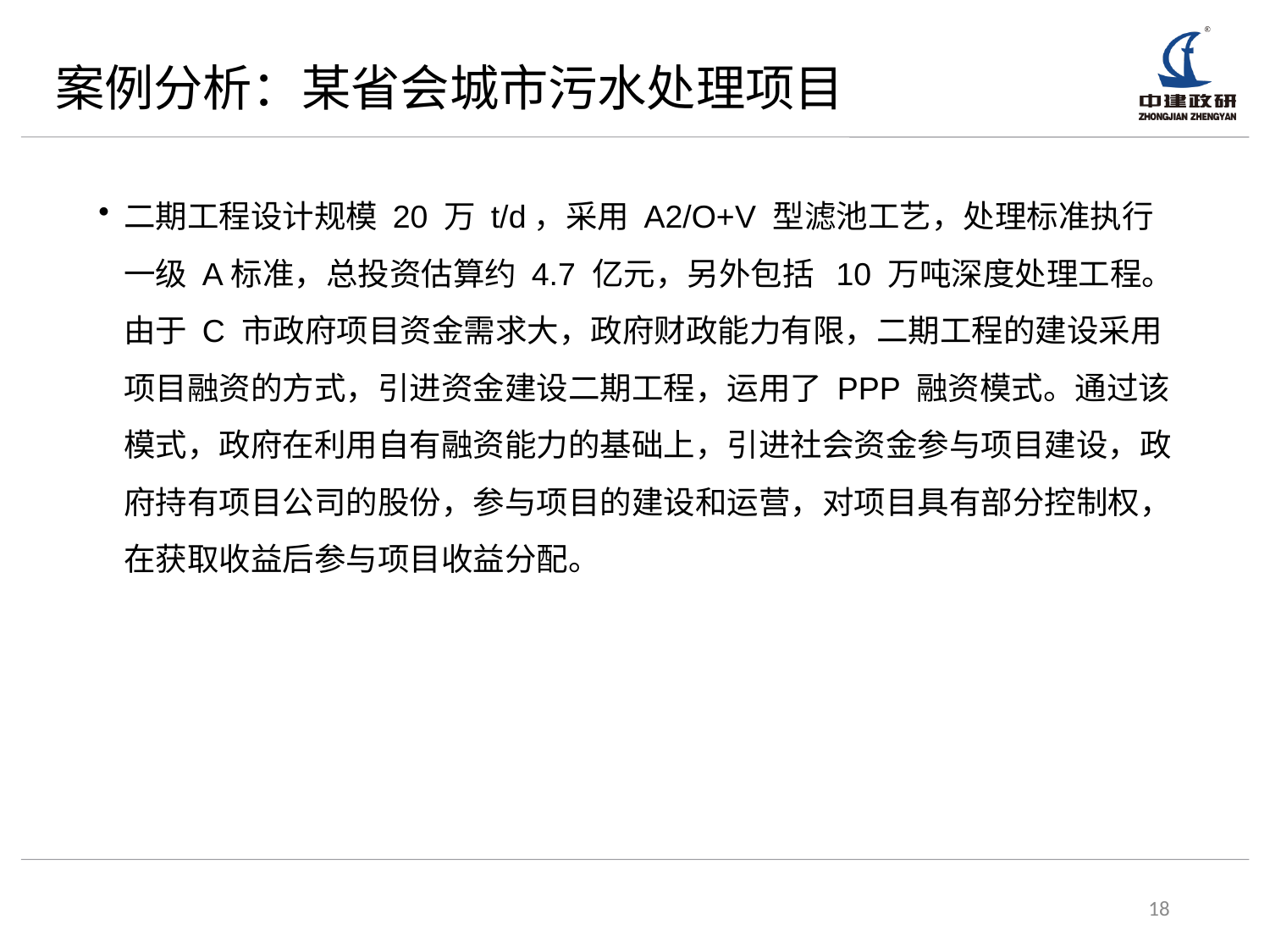

# 案例分析：某省会城市污水处理项目
二期工程设计规模 20 万 t/d，采用 A2/O+V 型滤池工艺，处理标准执行一级 A标准，总投资估算约 4.7 亿元，另外包括  10 万吨深度处理工程。由于 C 市政府项目资金需求大，政府财政能力有限，二期工程的建设采用项目融资的方式，引进资金建设二期工程，运用了 PPP 融资模式。通过该模式，政府在利用自有融资能力的基础上，引进社会资金参与项目建设，政府持有项目公司的股份，参与项目的建设和运营，对项目具有部分控制权，在获取收益后参与项目收益分配。

18